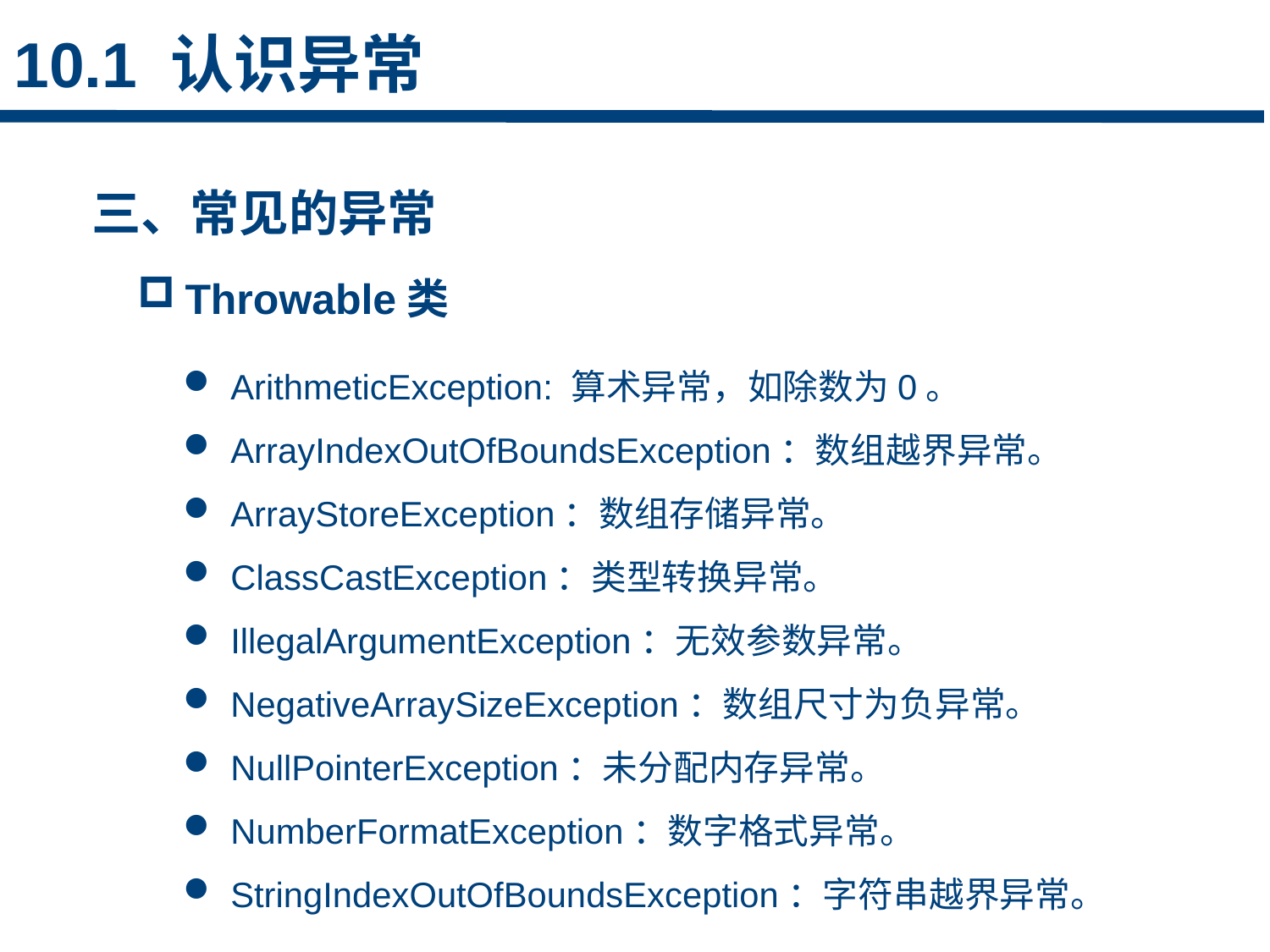

10.1 认识异常
三、常见的异常
Throwable类
点击添加文本
ArithmeticException: 算术异常，如除数为0。
ArrayIndexOutOfBoundsException：数组越界异常。
ArrayStoreException：数组存储异常。
ClassCastException：类型转换异常。
IllegalArgumentException：无效参数异常。
NegativeArraySizeException：数组尺寸为负异常。
NullPointerException：未分配内存异常。
NumberFormatException：数字格式异常。
StringIndexOutOfBoundsException：字符串越界异常。
点击添加文本
点击添加文本
点击添加文本